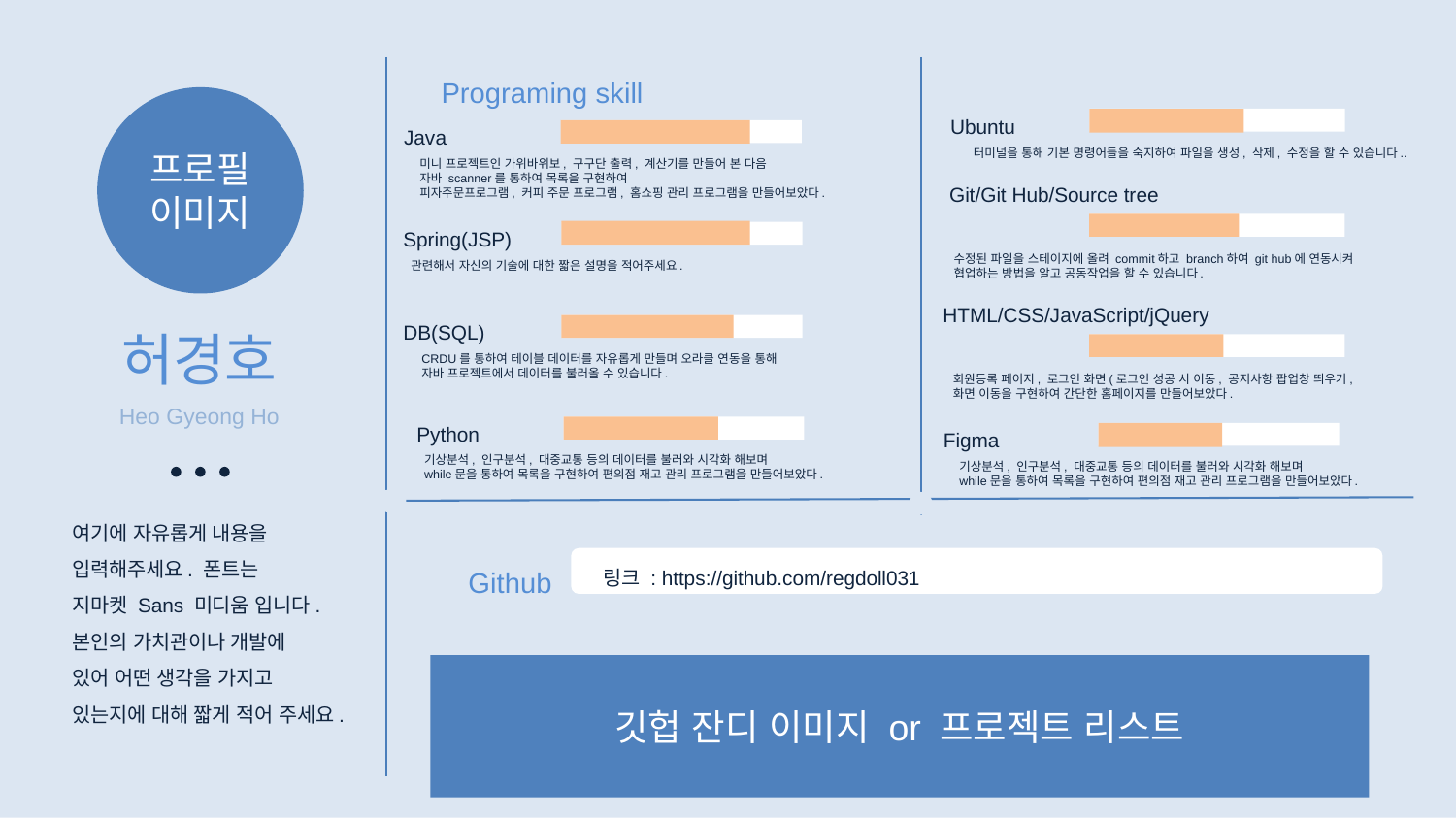

Programing skill
프로필
이미지
Ubuntu

터미널을 통해 기본 명령어들을 숙지하여 파일을 생성, 삭제, 수정을 할 수 있습니다..
Java

미니 프로젝트인 가위바위보, 구구단 출력, 계산기를 만들어 본 다음
자바 scanner를 통하여 목록을 구현하여
피자주문프로그램, 커피 주문 프로그램, 홈쇼핑 관리 프로그램을 만들어보았다.
Git/Git Hub/Source tree

수정된 파일을 스테이지에 올려 commit하고 branch하여 git hub에 연동시켜
협업하는 방법을 알고 공동작업을 할 수 있습니다.
Spring(JSP)

관련해서 자신의 기술에 대한 짧은 설명을 적어주세요.
HTML/CSS/JavaScript/jQuery

회원등록 페이지, 로그인 화면(로그인 성공 시 이동, 공지사항 팝업창 띄우기,
화면 이동을 구현하여 간단한 홈페이지를 만들어보았다.
DB(SQL)

CRDU를 통하여 테이블 데이터를 자유롭게 만들며 오라클 연동을 통해
자바 프로젝트에서 데이터를 불러올 수 있습니다.
허경호
Heo Gyeong Ho
Python

기상분석, 인구분석, 대중교통 등의 데이터를 불러와 시각화 해보며
while문을 통하여 목록을 구현하여 편의점 재고 관리 프로그램을 만들어보았다.
Figma

기상분석, 인구분석, 대중교통 등의 데이터를 불러와 시각화 해보며
while문을 통하여 목록을 구현하여 편의점 재고 관리 프로그램을 만들어보았다.

여기에 자유롭게 내용을
입력해주세요. 폰트는
지마켓 Sans 미디움 입니다.
본인의 가치관이나 개발에
있어 어떤 생각을 가지고
있는지에 대해 짧게 적어 주세요.
Github
링크 : https://github.com/regdoll031

깃헙 잔디 이미지 or 프로젝트 리스트